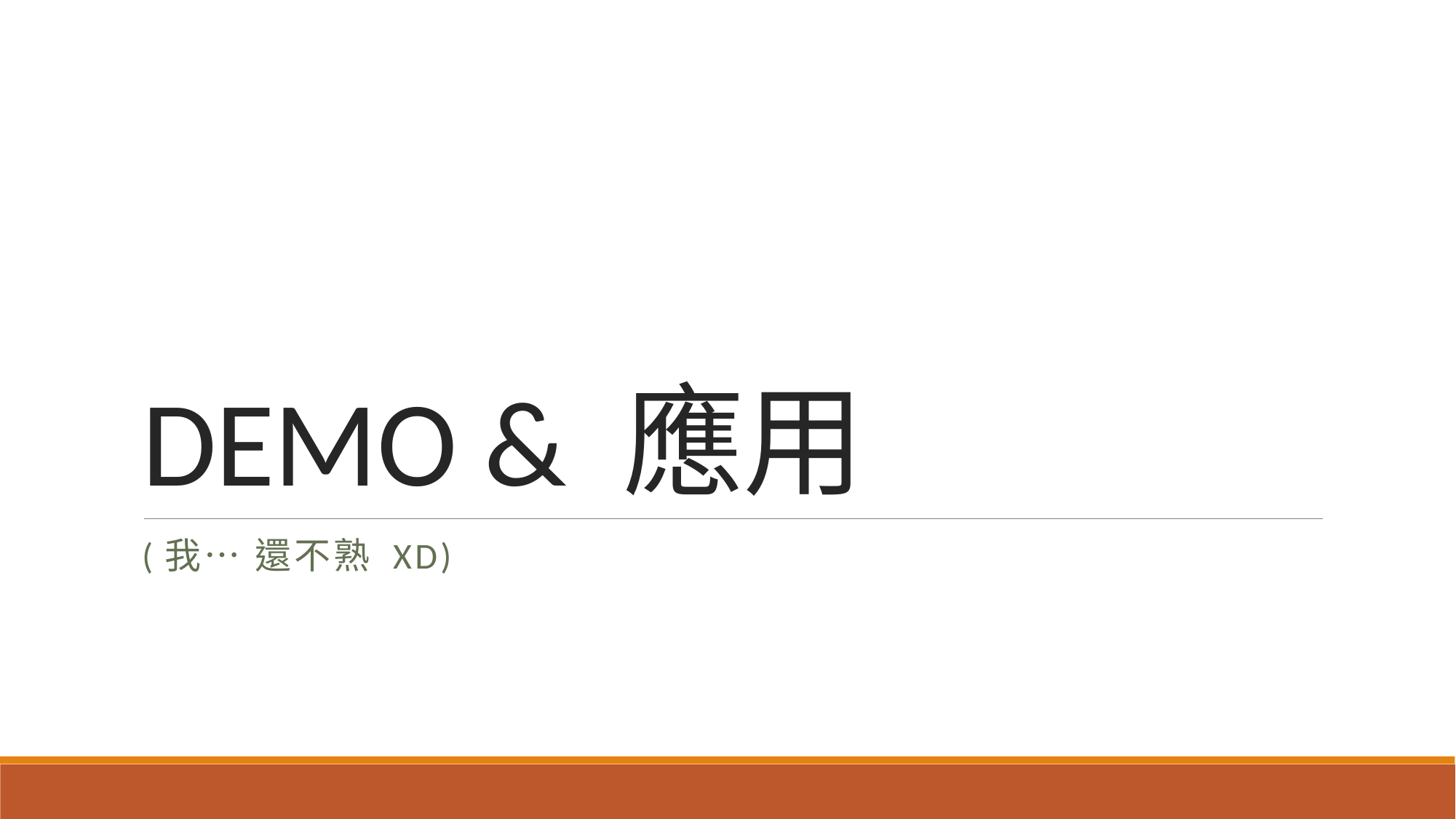

# DEMO & 應用
(我… 還不熟 XD)